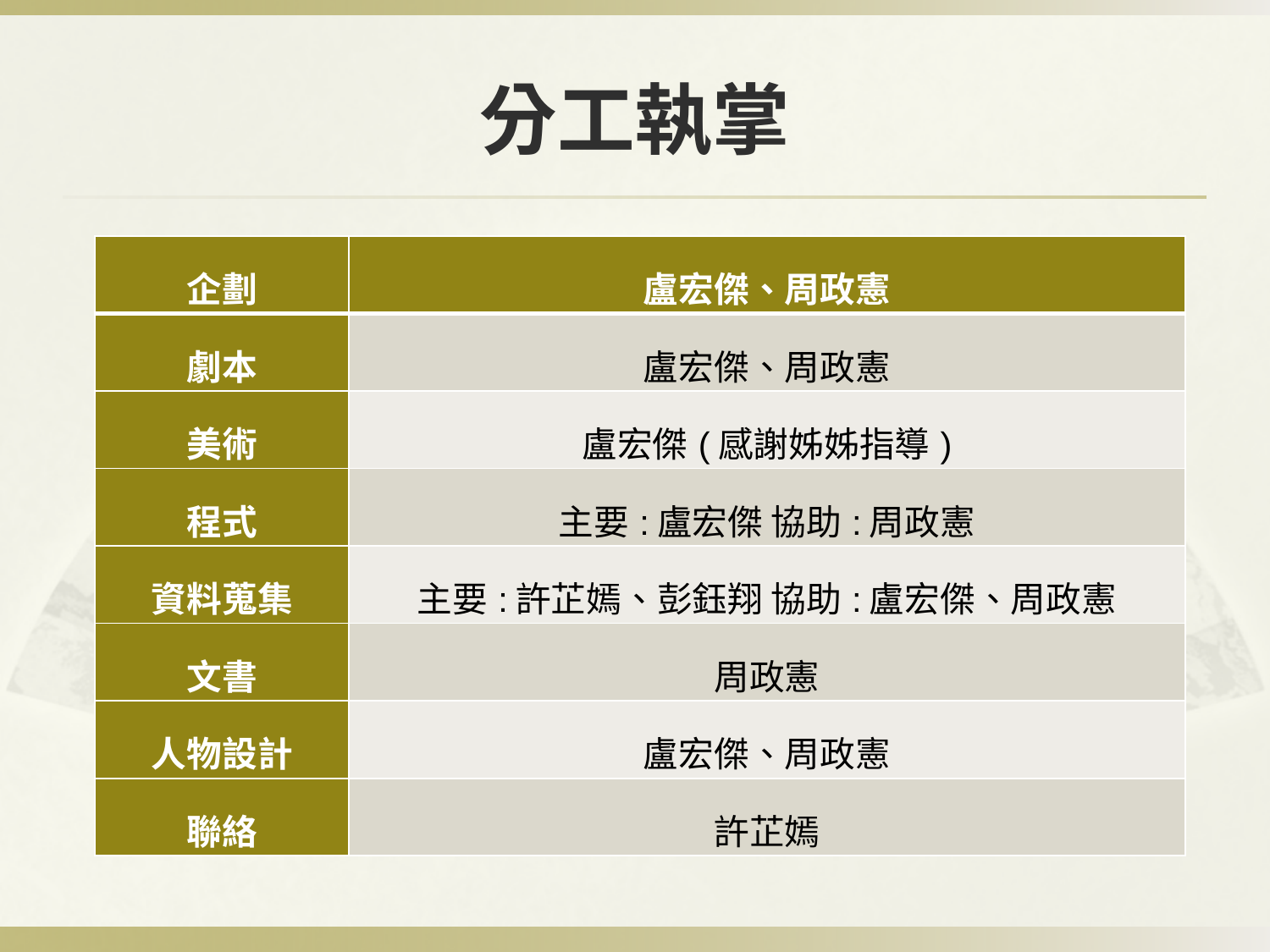

# 分工執掌
| 企劃 | 盧宏傑、周政憲 |
| --- | --- |
| 劇本 | 盧宏傑、周政憲 |
| 美術 | 盧宏傑(感謝姊姊指導) |
| 程式 | 主要:盧宏傑 協助:周政憲 |
| 資料蒐集 | 主要:許芷嫣、彭鈺翔 協助:盧宏傑、周政憲 |
| 文書 | 周政憲 |
| 人物設計 | 盧宏傑、周政憲 |
| 聯絡 | 許芷嫣 |